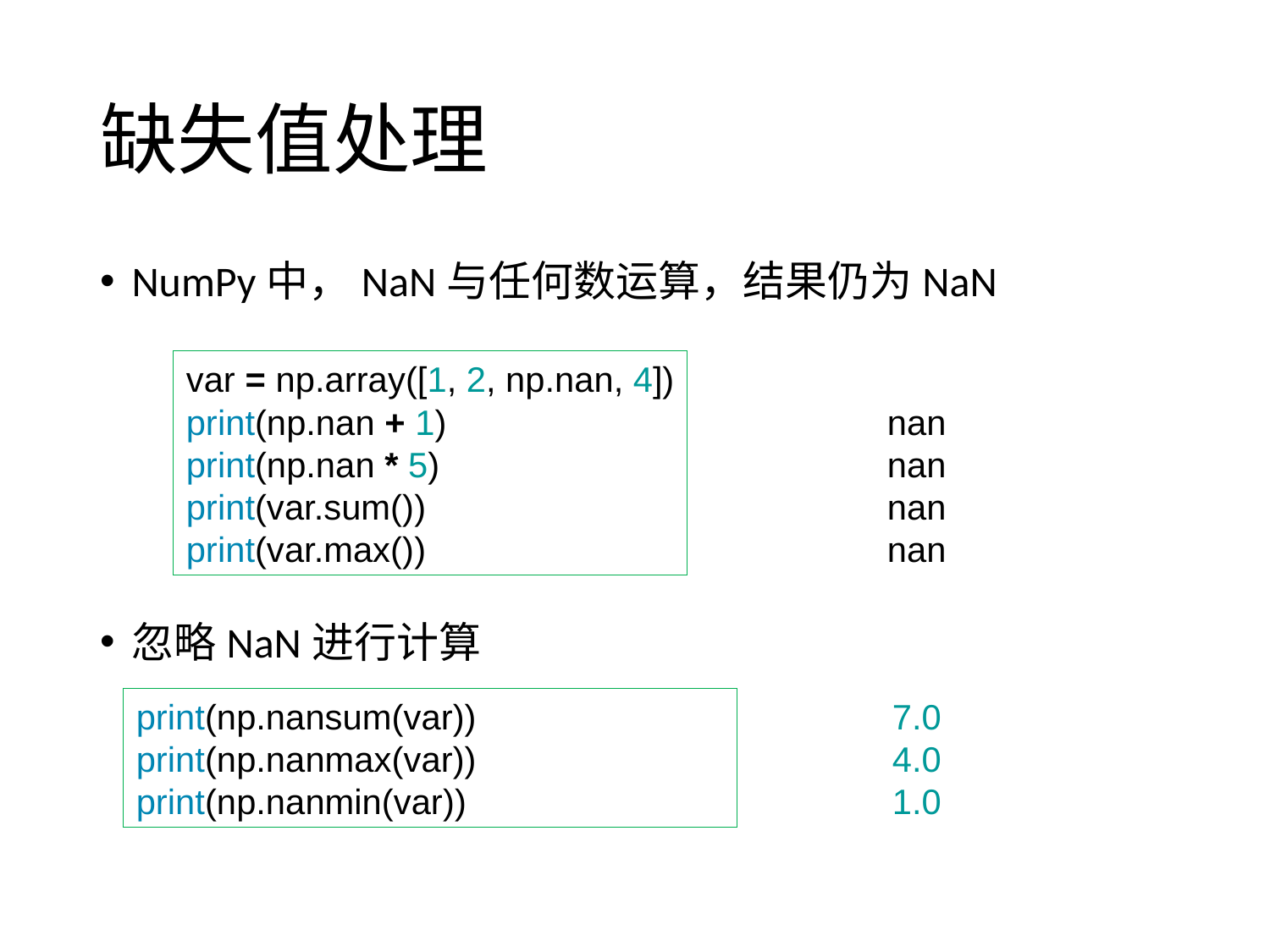

# 缺失值处理
NumPy中，NaN与任何数运算，结果仍为NaN
var = np.array([1, 2, np.nan, 4])
print(np.nan + 1)
print(np.nan * 5)
print(var.sum())
print(var.max())
nan
nan
nan
nan
忽略NaN进行计算
print(np.nansum(var))
print(np.nanmax(var))
print(np.nanmin(var))
7.0
4.0
1.0
42